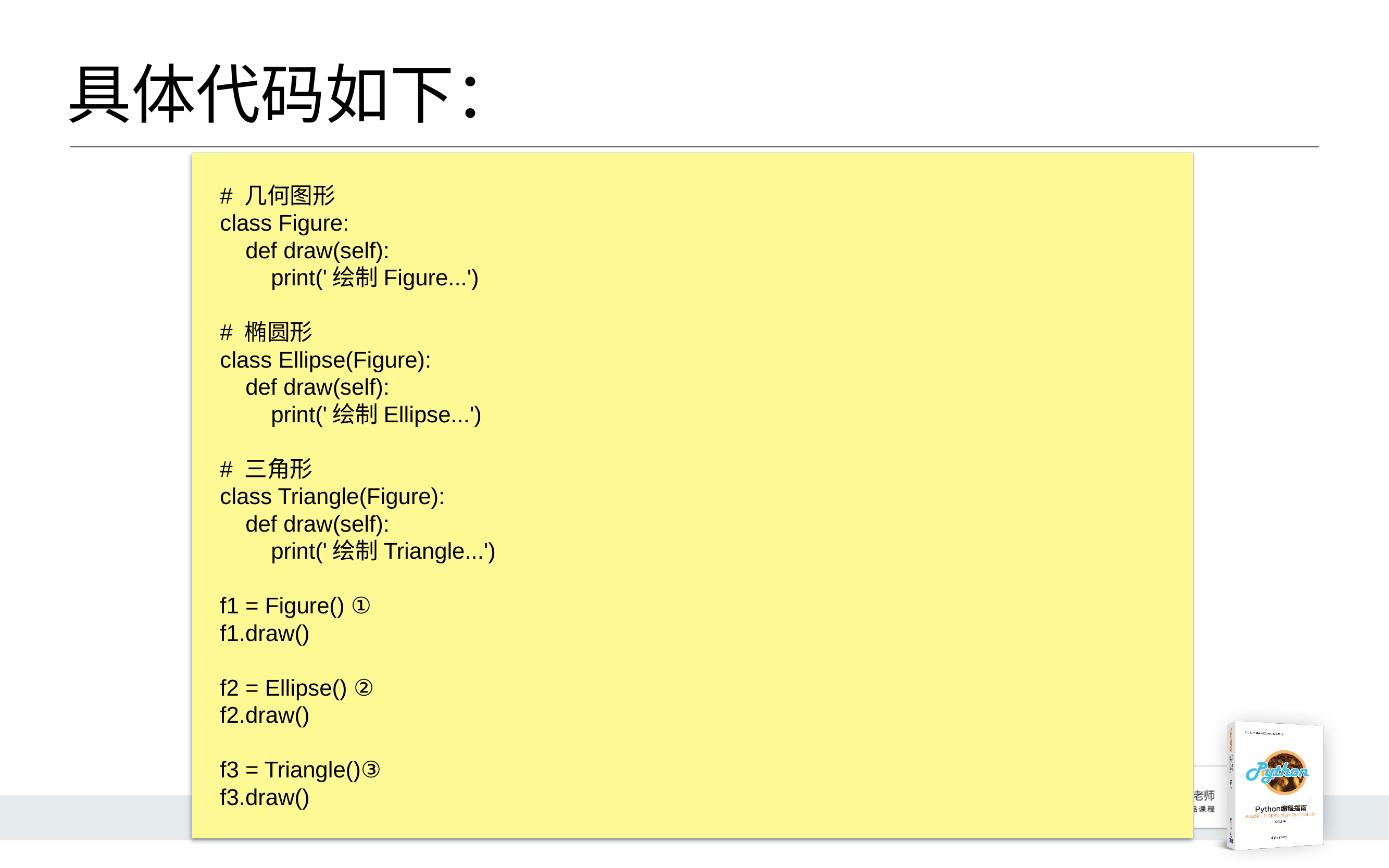

# 具体代码如下：
# 几何图形
class Figure:
    def draw(self):
        print('绘制Figure...')

# 椭圆形
class Ellipse(Figure):
    def draw(self):
        print('绘制Ellipse...')

# 三角形
class Triangle(Figure):
    def draw(self):
        print('绘制Triangle...')

f1 = Figure() ①
f1.draw()

f2 = Ellipse() ②
f2.draw()

f3 = Triangle()③
f3.draw()